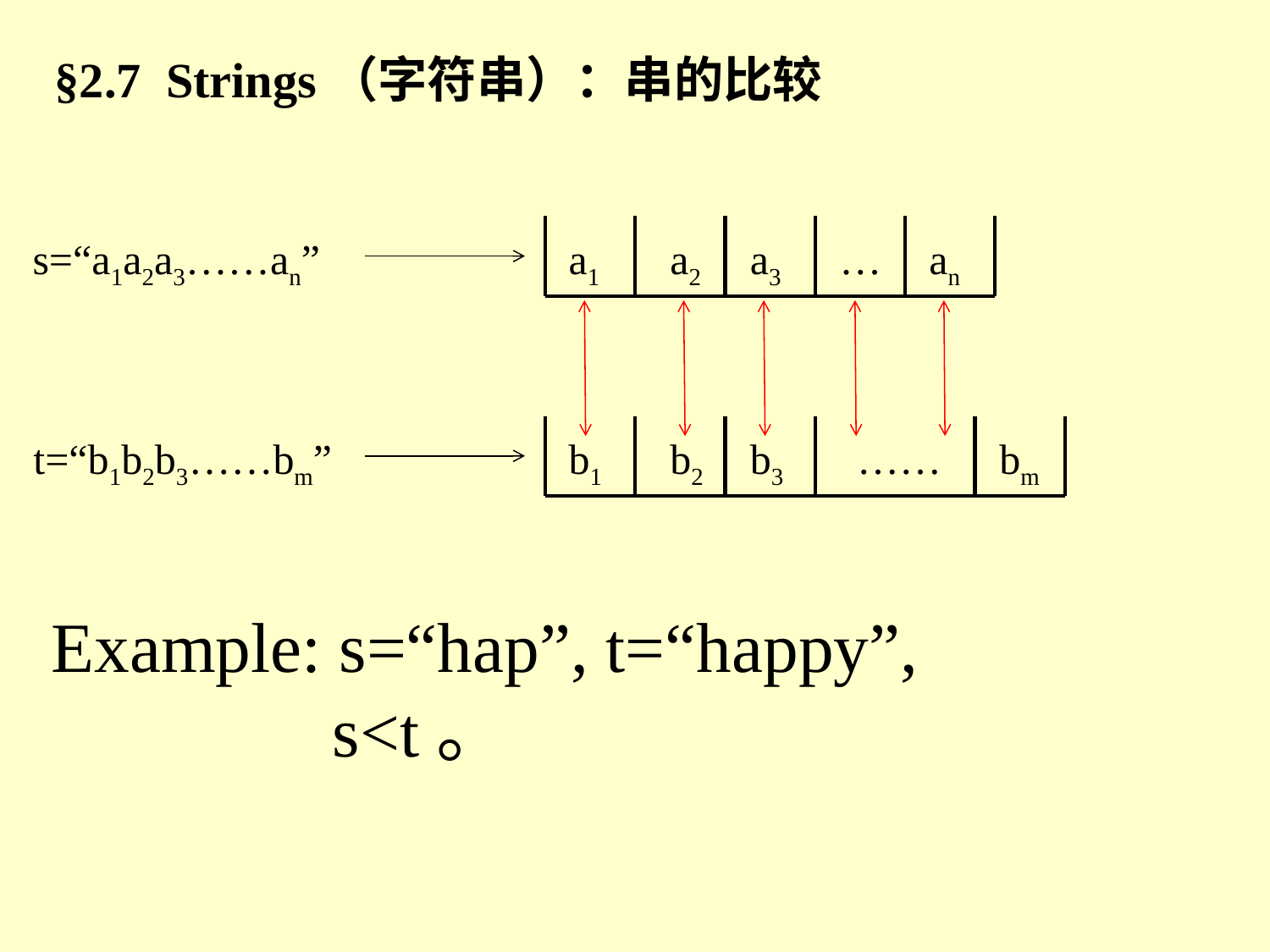

§2.7  Strings（字符串）：串的比较
s=“a1a2a3……an”
a1
a2
a3
…
an
t=“b1b2b3……bm”
b1
b2
b3
……
bm
Example: s=“hap”, t=“happy”,
                s<t。